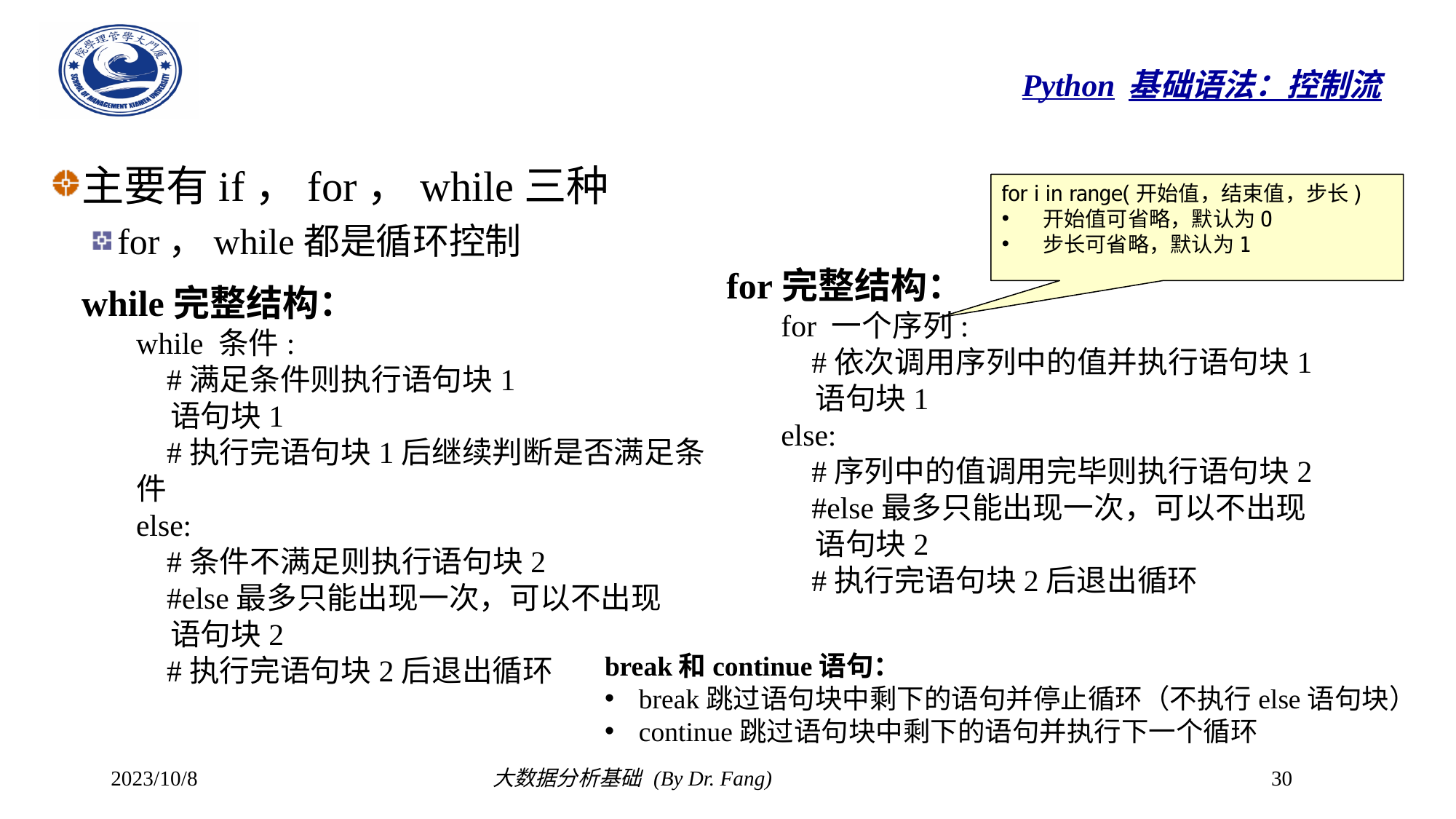

# Python基础语法：控制流
主要有if，for，while三种
for，while都是循环控制
for i in range(开始值，结束值，步长)
开始值可省略，默认为0
步长可省略，默认为1
for完整结构：
for 一个序列:
    #依次调用序列中的值并执行语句块1
    语句块1
else:
    #序列中的值调用完毕则执行语句块2
    #else最多只能出现一次，可以不出现
    语句块2
    #执行完语句块2后退出循环
while完整结构：
while 条件:
    #满足条件则执行语句块1
    语句块1
    #执行完语句块1后继续判断是否满足条件
else:
    #条件不满足则执行语句块2
    #else最多只能出现一次，可以不出现
    语句块2
    #执行完语句块2后退出循环
break和continue语句：
break跳过语句块中剩下的语句并停止循环（不执行else语句块）
continue跳过语句块中剩下的语句并执行下一个循环
2023/10/8
大数据分析基础 (By Dr. Fang)
30